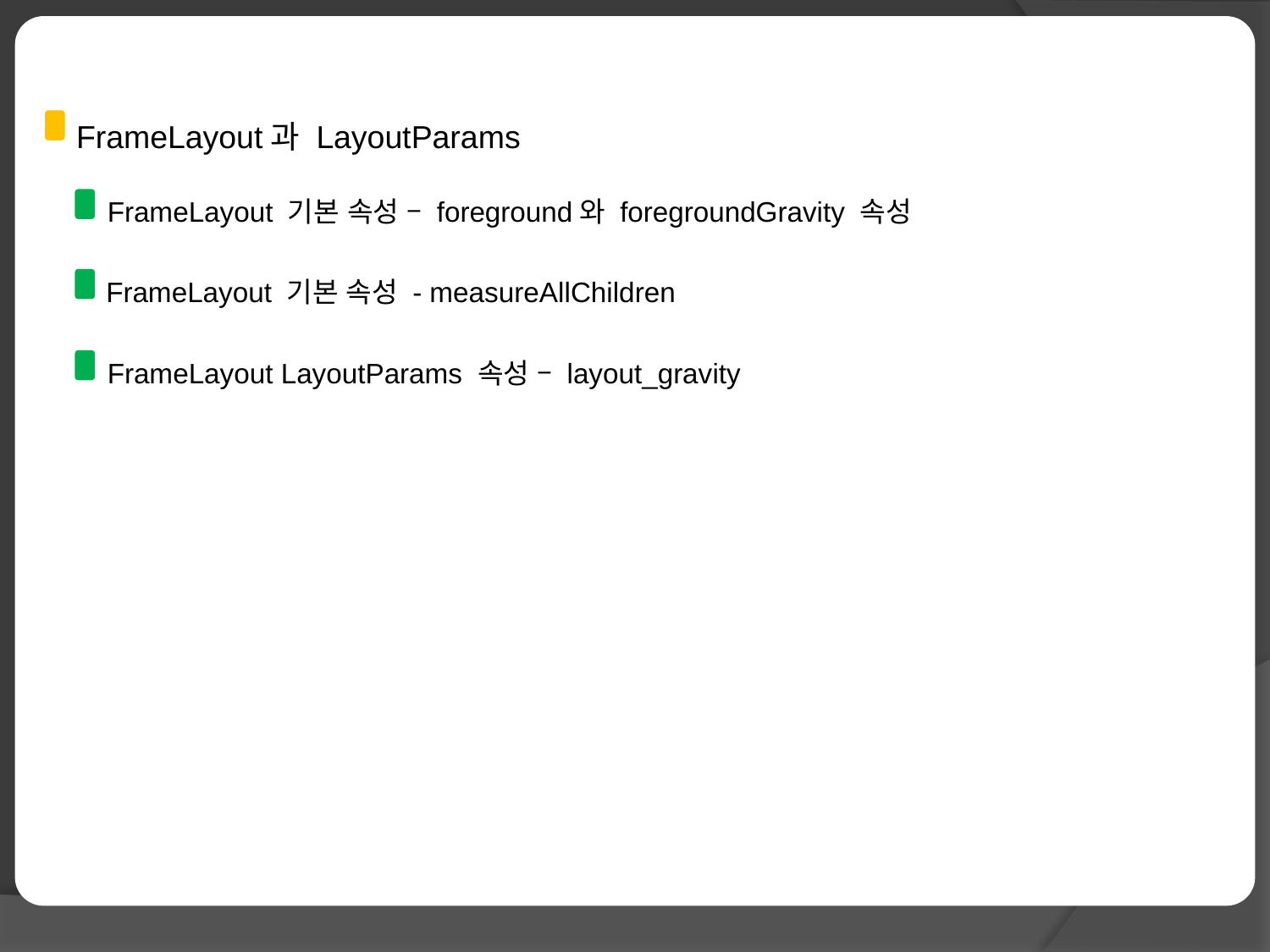

FrameLayout과 LayoutParams
FrameLayout 기본 속성 – foreground와 foregroundGravity 속성

FrameLayout 기본 속성 - measureAllChildren

FrameLayout LayoutParams 속성 – layout_gravity